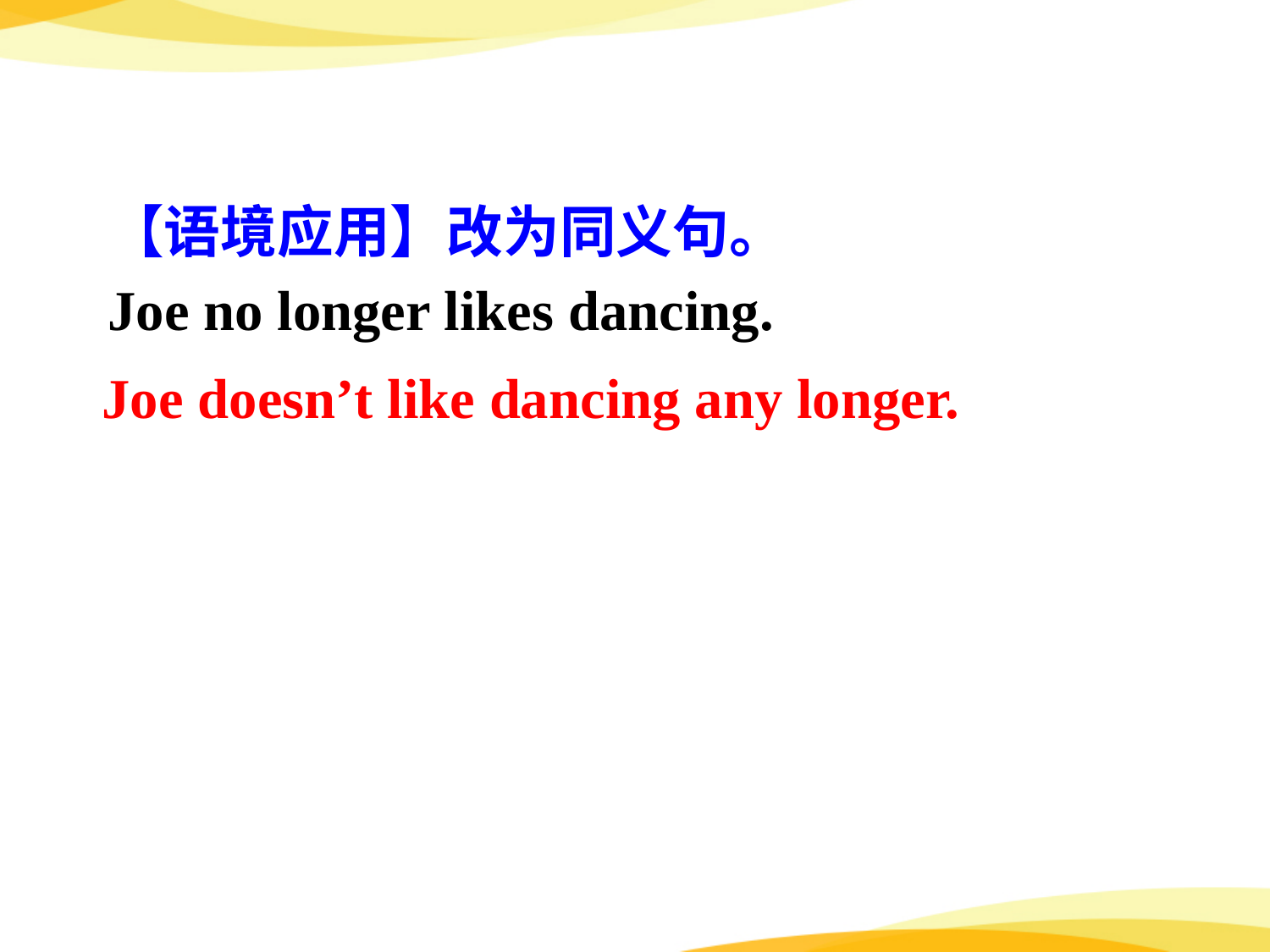

【语境应用】改为同义句。
Joe no longer likes dancing.
Joe doesn’t like dancing any longer.